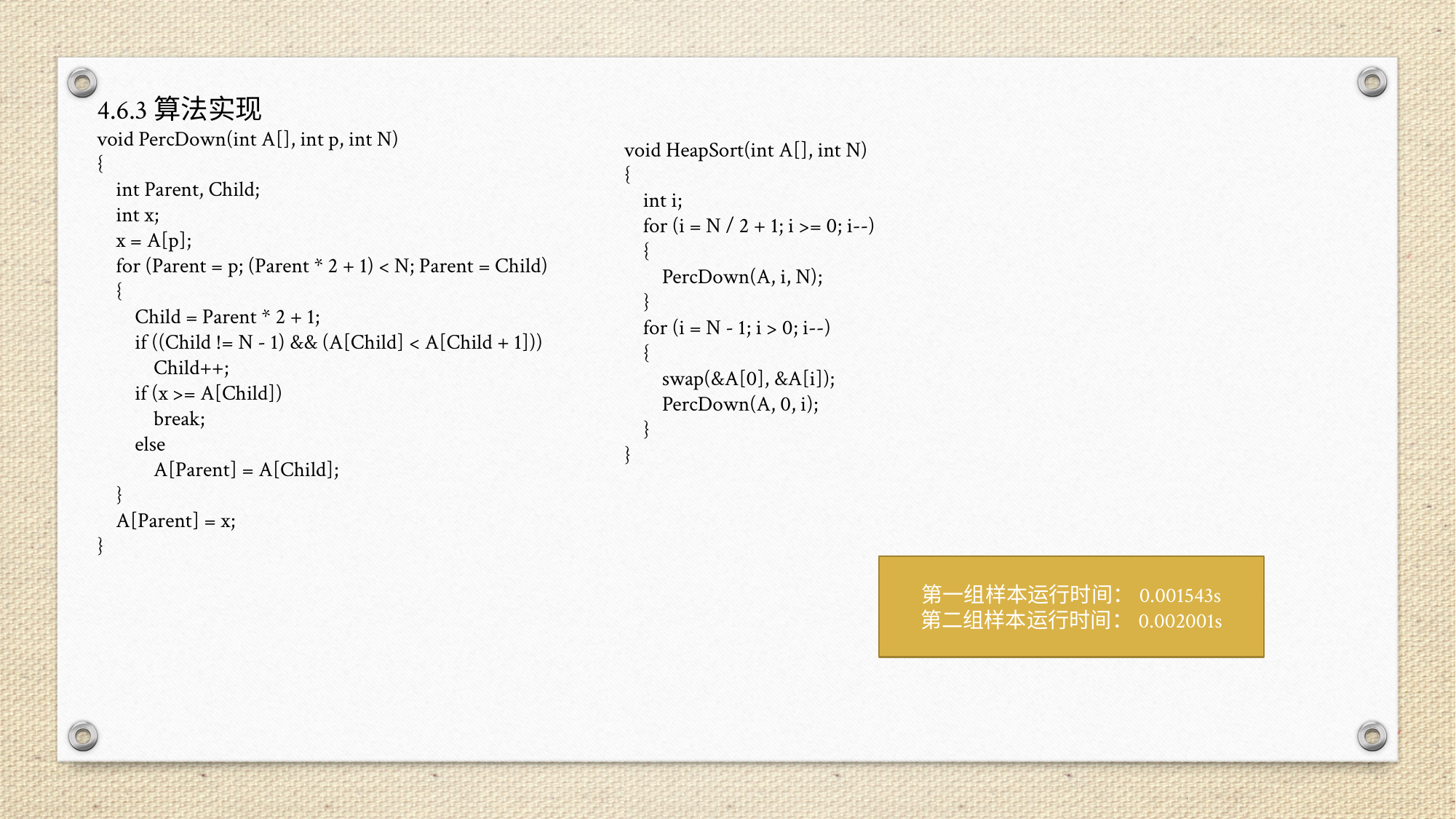

4.6.3算法实现
void PercDown(int A[], int p, int N)
{
    int Parent, Child;
    int x;
    x = A[p];
    for (Parent = p; (Parent * 2 + 1) < N; Parent = Child)
    {
        Child = Parent * 2 + 1;
        if ((Child != N - 1) && (A[Child] < A[Child + 1]))
            Child++;
        if (x >= A[Child])
            break;
        else
            A[Parent] = A[Child];
    }
    A[Parent] = x;
}
void HeapSort(int A[], int N)
{
    int i;
    for (i = N / 2 + 1; i >= 0; i--)
    {
        PercDown(A, i, N);
    }
    for (i = N - 1; i > 0; i--)
    {
        swap(&A[0], &A[i]);
        PercDown(A, 0, i);
    }
}
第一组样本运行时间：0.001543s
第二组样本运行时间：0.002001s